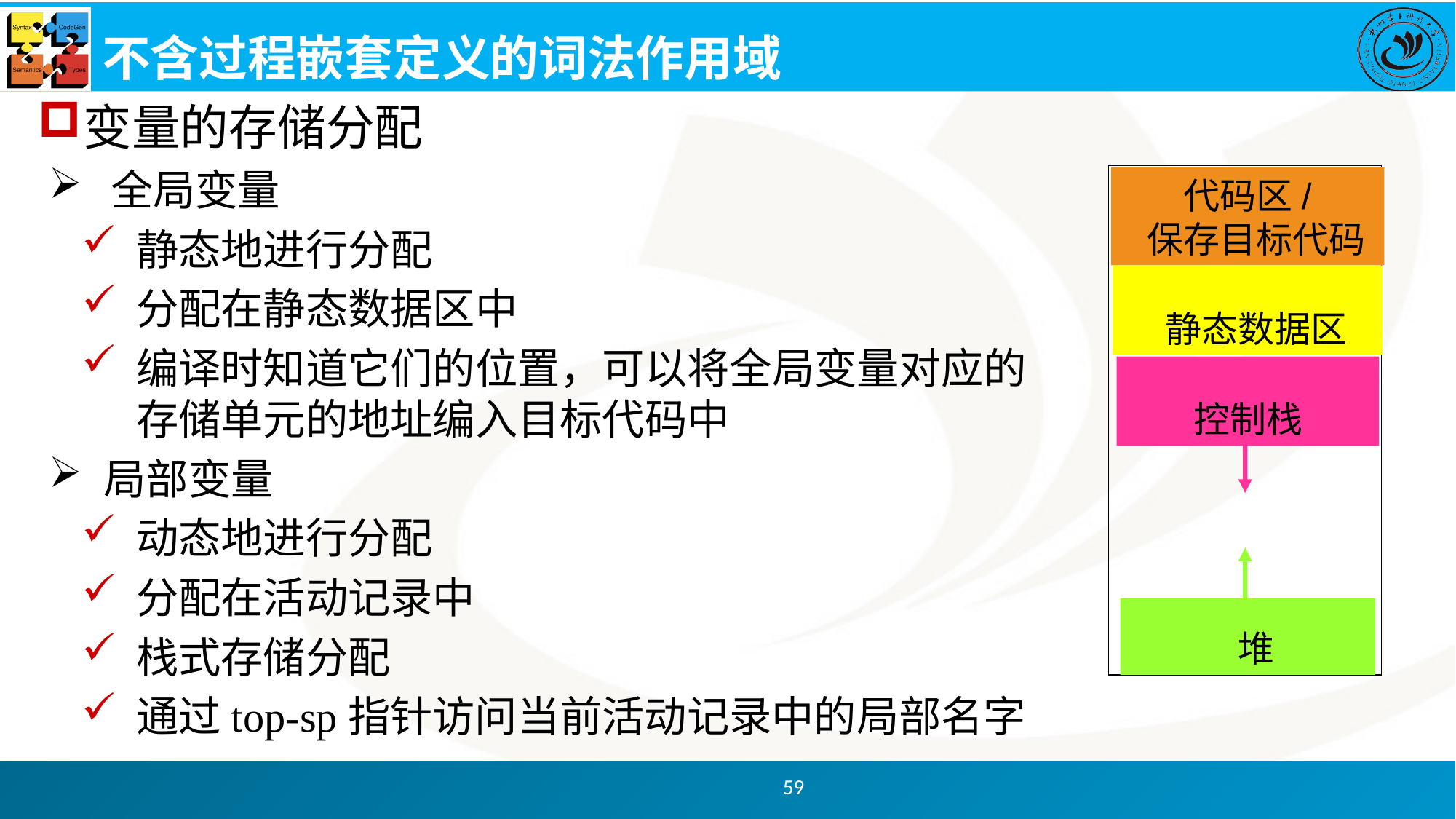

# 不含过程嵌套定义的词法作用域
变量的存储分配
全局变量
静态地进行分配
分配在静态数据区中
编译时知道它们的位置，可以将全局变量对应的存储单元的地址编入目标代码中
局部变量
动态地进行分配
分配在活动记录中
栈式存储分配
通过top-sp指针访问当前活动记录中的局部名字

代码区/
  保存目标代码
    静态数据区
       控制栈

            堆
59